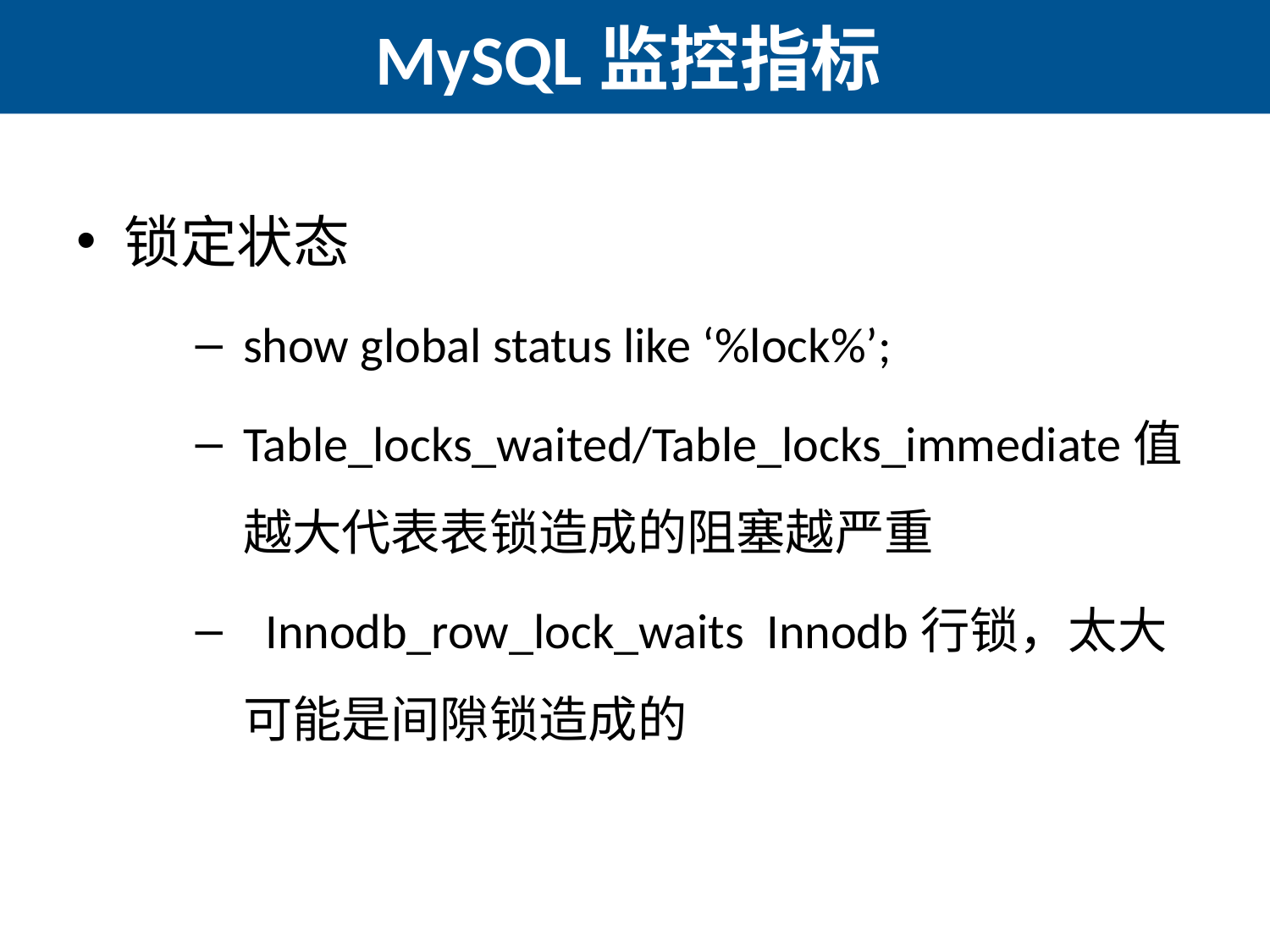

# MySQL监控指标
锁定状态
show global status like ‘%lock%’;
Table_locks_waited/Table_locks_immediate值越大代表表锁造成的阻塞越严重
  Innodb_row_lock_waits  Innodb行锁，太大可能是间隙锁造成的